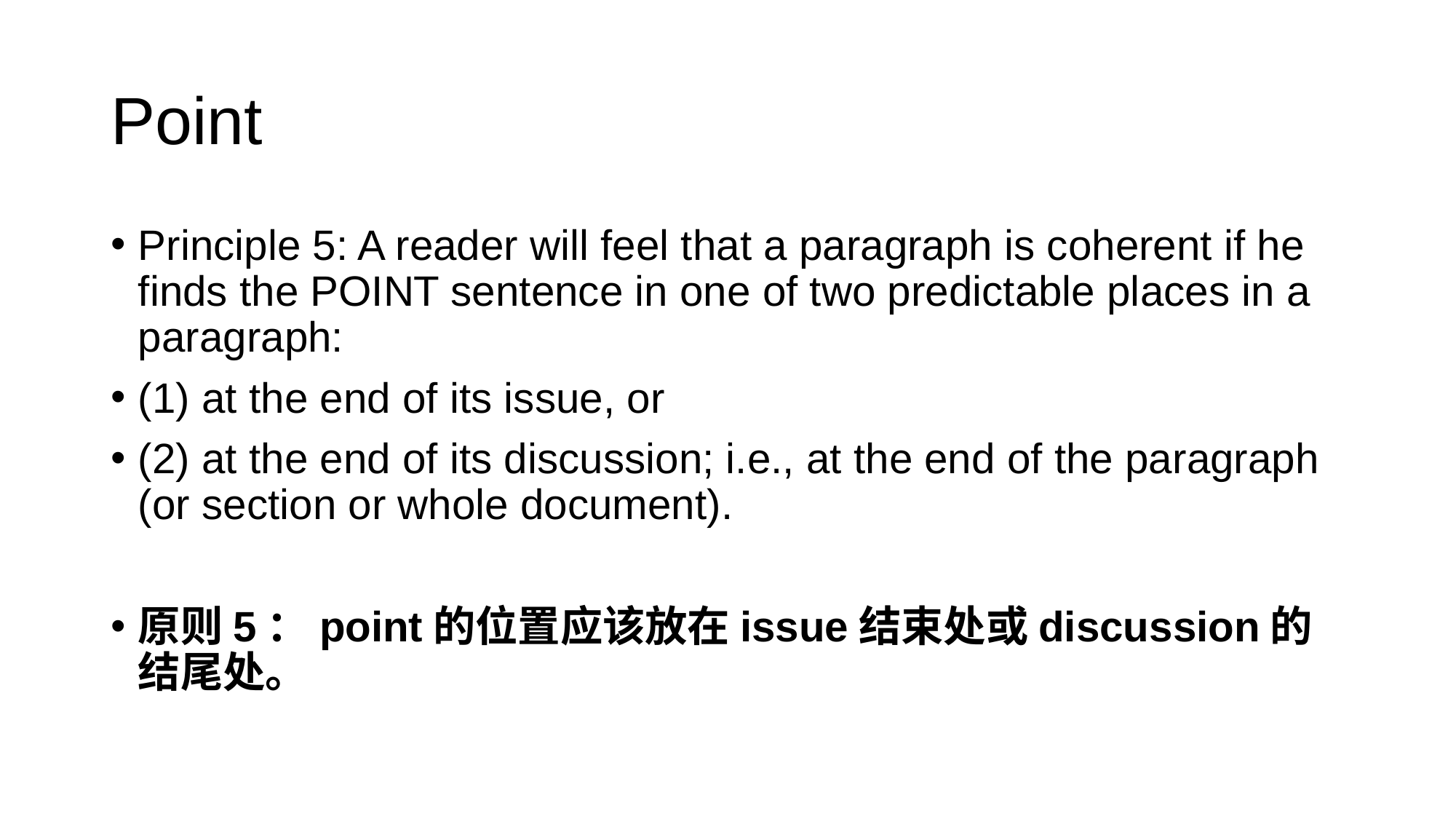

# Point
Principle 5: A reader will feel that a paragraph is coherent if he finds the POINT sentence in one of two predictable places in a paragraph:
(1) at the end of its issue, or
(2) at the end of its discussion; i.e., at the end of the paragraph (or section or whole document).

原则5：point的位置应该放在issue结束处或discussion的结尾处。